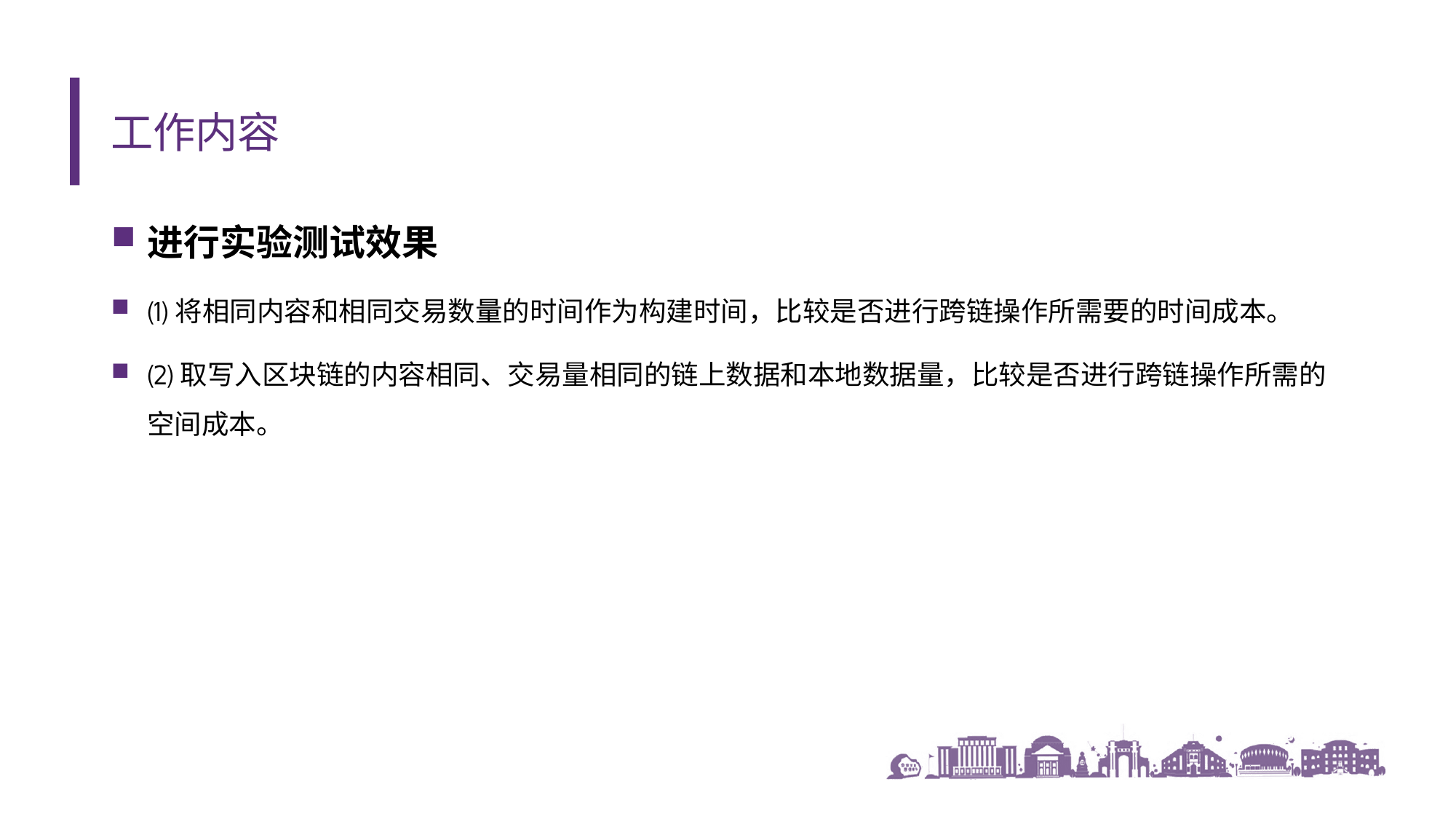

# 工作内容
进行实验测试效果
(1)将相同内容和相同交易数量的时间作为构建时间，比较是否进行跨链操作所需要的时间成本。
(2)取写入区块链的内容相同、交易量相同的链上数据和本地数据量，比较是否进行跨链操作所需的空间成本。